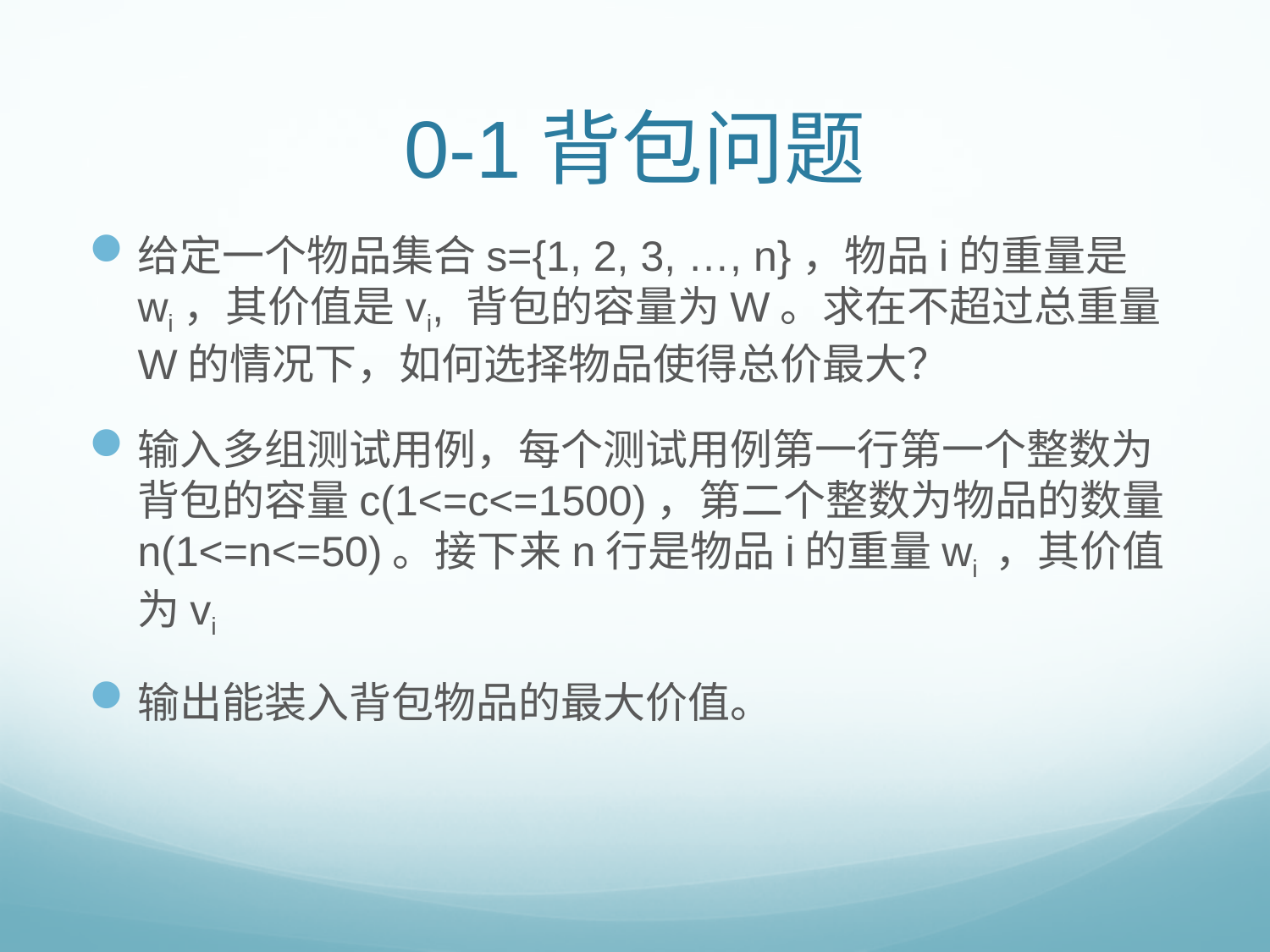

# 0-1背包问题
给定一个物品集合s={1, 2, 3, …, n}，物品i的重量是wi，其价值是vi, 背包的容量为W。求在不超过总重量W的情况下，如何选择物品使得总价最大？
输入多组测试用例，每个测试用例第一行第一个整数为背包的容量c(1<=c<=1500)，第二个整数为物品的数量n(1<=n<=50)。接下来n行是物品i的重量wi ，其价值为vi
输出能装入背包物品的最大价值。